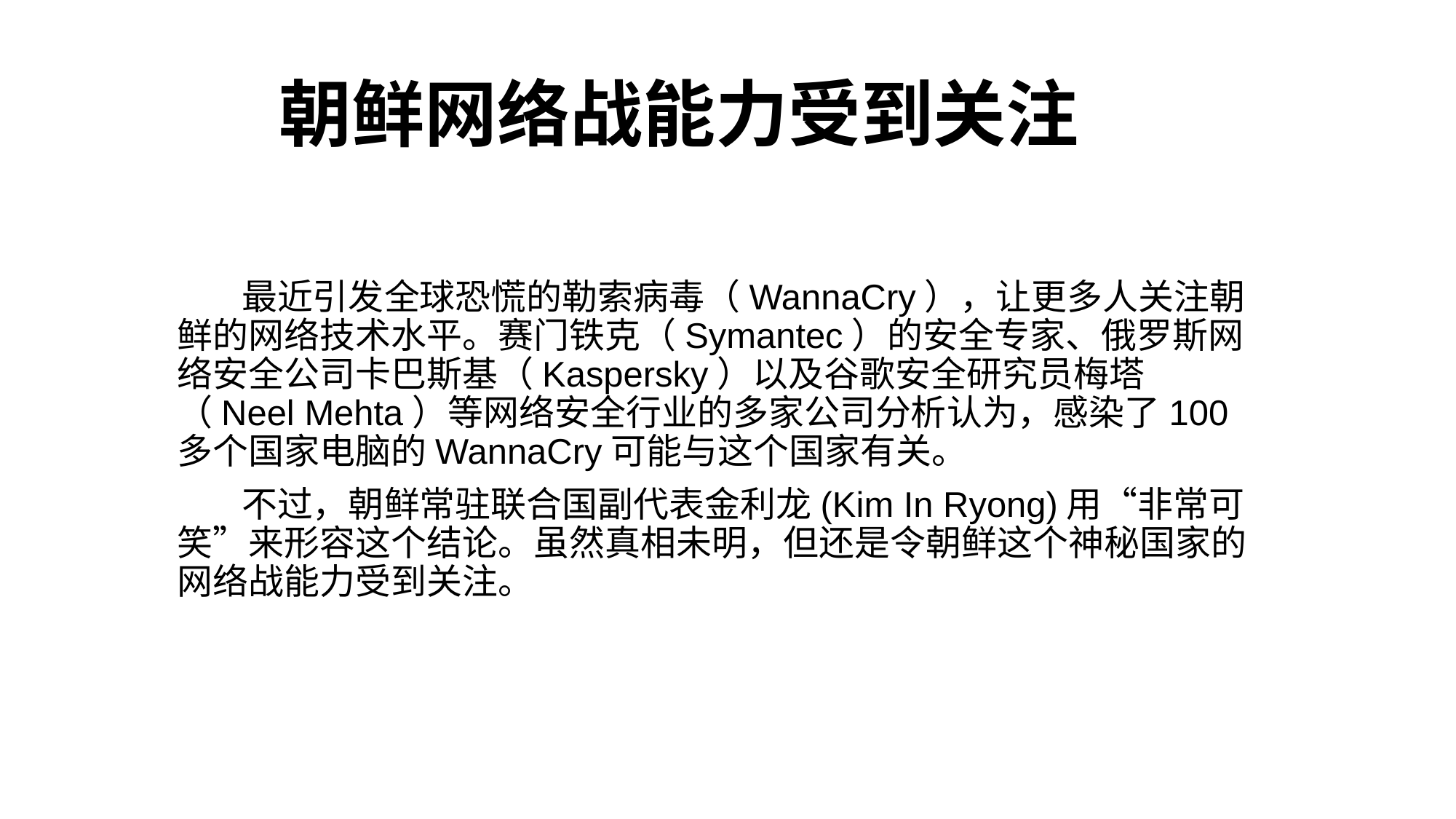

# 朝鲜网络战能力受到关注
       最近引发全球恐慌的勒索病毒（WannaCry），让更多人关注朝鲜的网络技术水平。赛门铁克（Symantec）的安全专家、俄罗斯网络安全公司卡巴斯基（Kaspersky）以及谷歌安全研究员梅塔（Neel Mehta）等网络安全行业的多家公司分析认为，感染了100多个国家电脑的WannaCry可能与这个国家有关。
       不过，朝鲜常驻联合国副代表金利龙(Kim In Ryong)用“非常可笑”来形容这个结论。虽然真相未明，但还是令朝鲜这个神秘国家的网络战能力受到关注。